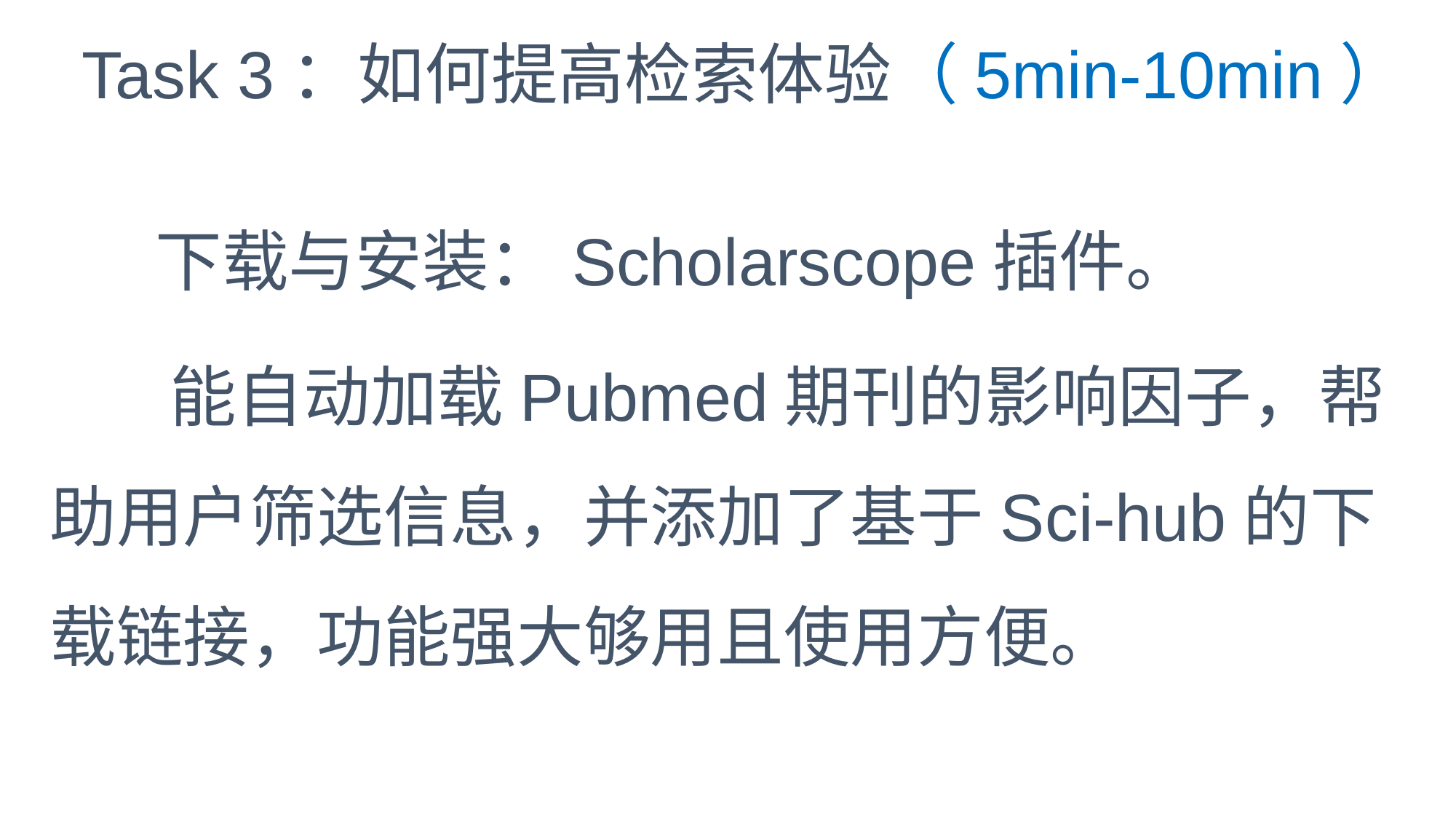

# Task 3：如何提高检索体验（5min-10min）
      下载与安装：Scholarscope插件。
       能自动加载Pubmed期刊的影响因子，帮助用户筛选信息，并添加了基于Sci-hub的下载链接，功能强大够用且使用方便。